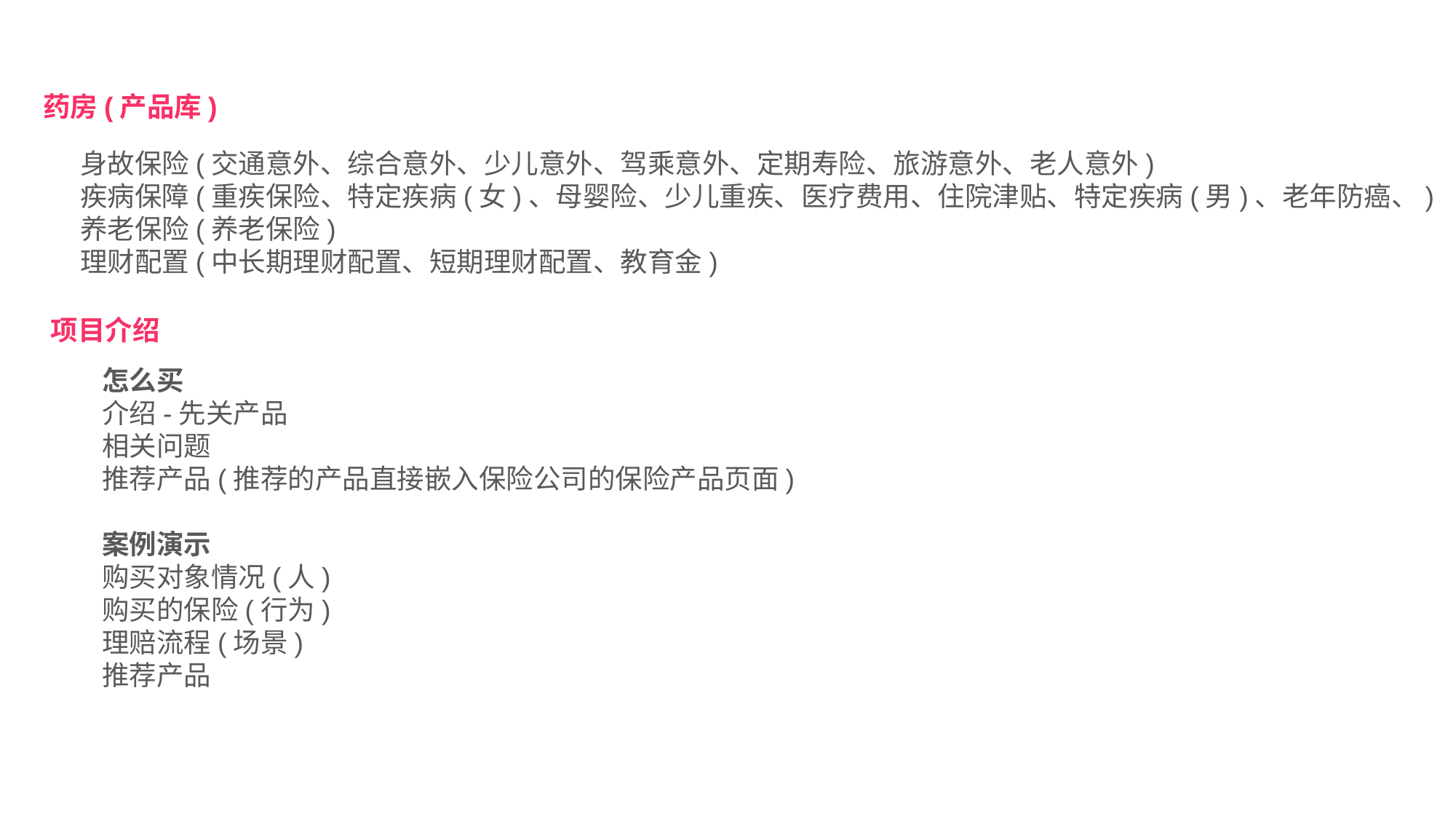

药房(产品库)
身故保险(交通意外、综合意外、少儿意外、驾乘意外、定期寿险、旅游意外、老人意外)
疾病保障(重疾保险、特定疾病(女)、母婴险、少儿重疾、医疗费用、住院津贴、特定疾病(男)、老年防癌、)
养老保险(养老保险)
理财配置(中长期理财配置、短期理财配置、教育金)
项目介绍
怎么买
介绍-先关产品
相关问题
推荐产品(推荐的产品直接嵌入保险公司的保险产品页面)

案例演示
购买对象情况(人)
购买的保险(行为)
理赔流程(场景)
推荐产品